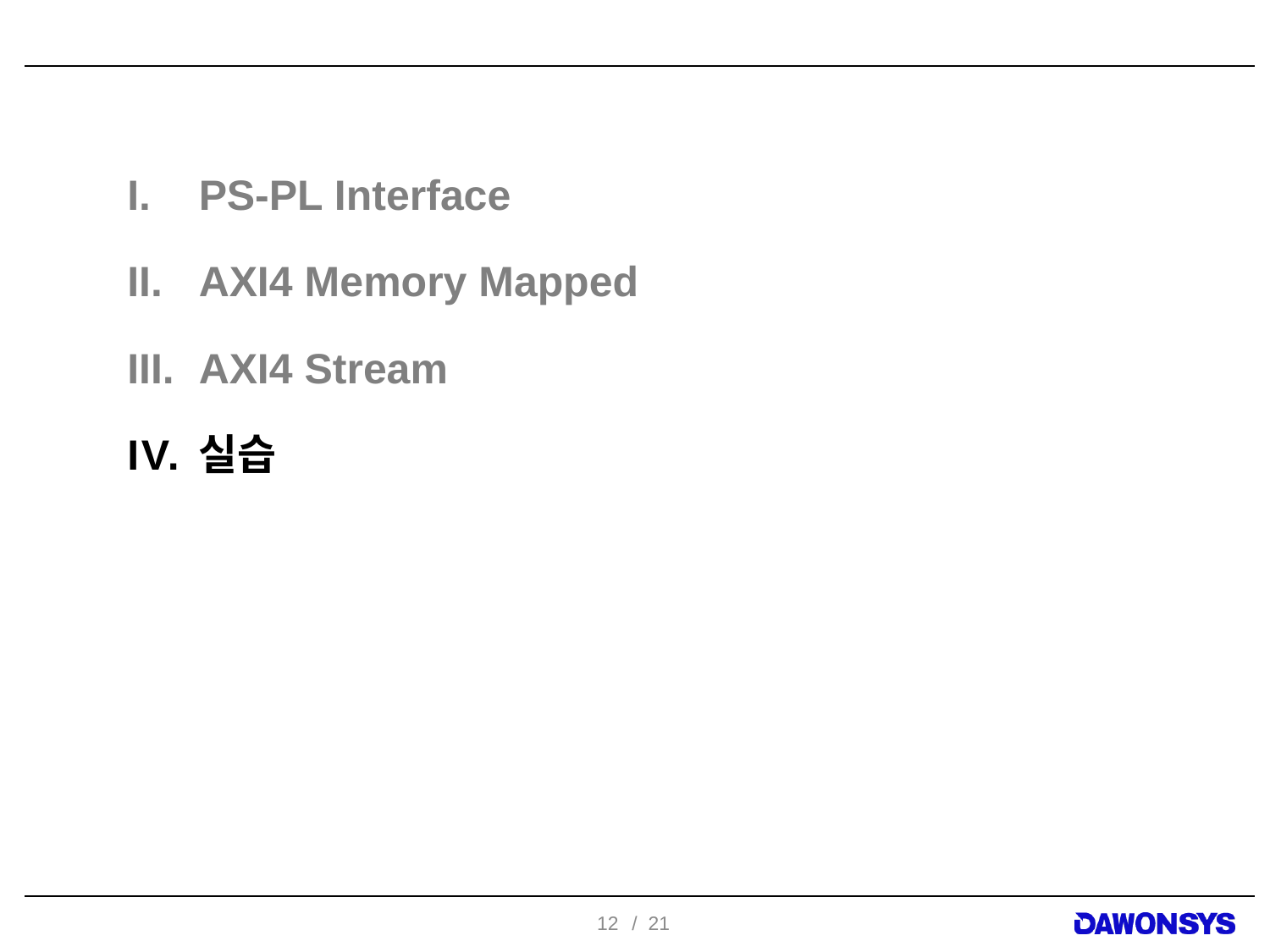

PS-PL Interface
AXI4 Memory Mapped
AXI4 Stream
실습
12
/  21